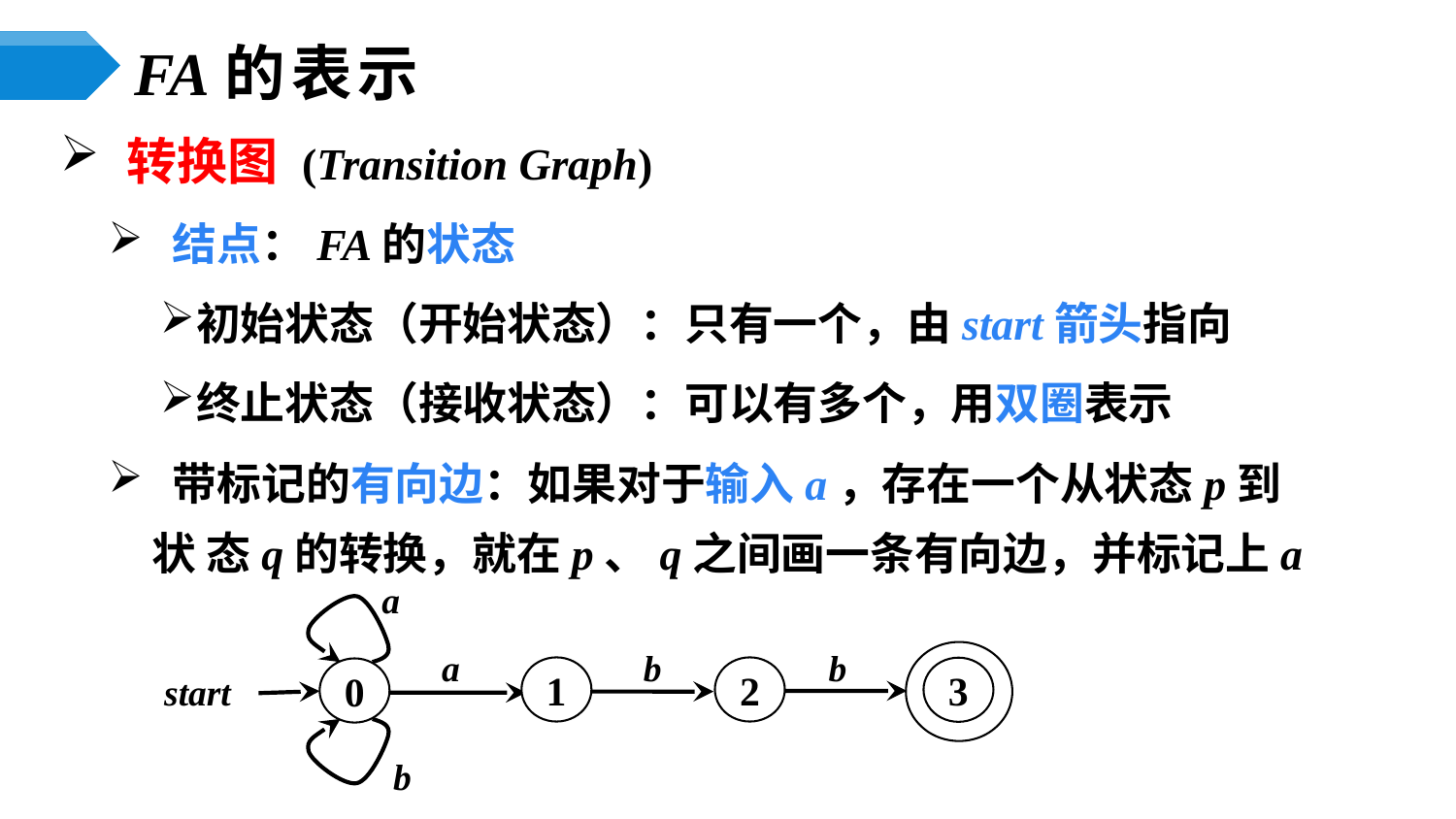

FA的表示
 转换图 (Transition Graph)
 结点：FA的状态
初始状态（开始状态）：只有一个，由start箭头指向
终止状态（接收状态）：可以有多个，用双圈表示
 带标记的有向边：如果对于输入a，存在一个从状态p到状 态q的转换，就在p、q之间画一条有向边，并标记上a
a

3
0
start

a
b
b
1
2

b